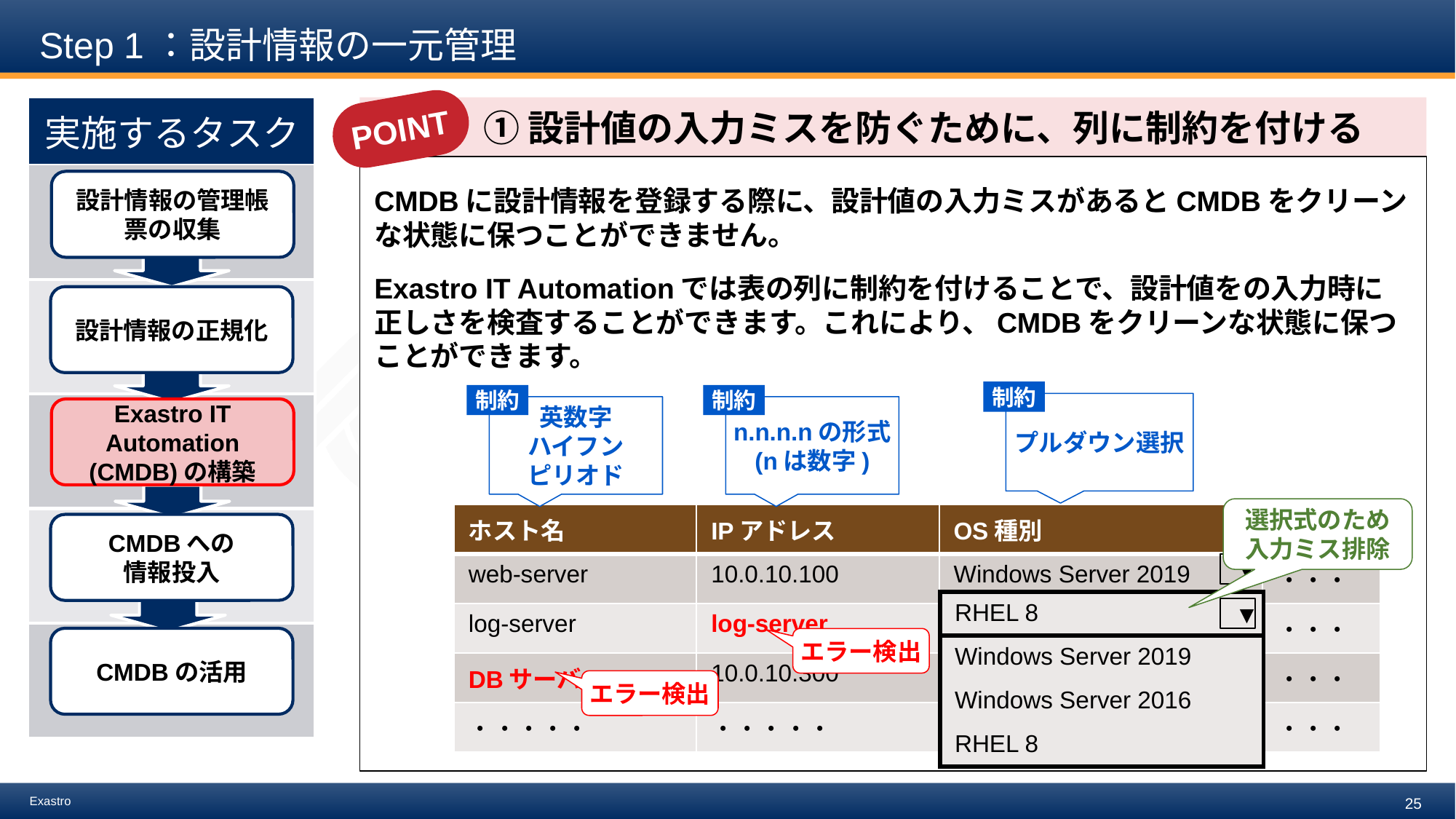

# Step 1：設計情報の一元管理
POINT
| 実施するタスク |
| --- |
|  |
|  |
|  |
|  |
|  |
　　　① 設計値の入力ミスを防ぐために、列に制約を付ける

CMDBに設計情報を登録する際に、設計値の入力ミスがあるとCMDBをクリーンな状態に保つことができません。

Exastro IT Automationでは表の列に制約を付けることで、設計値をの入力時に正しさを検査することができます。これにより、CMDBをクリーンな状態に保つことができます。

設計情報の管理帳票の収集

設計情報の正規化

制約
制約
制約
プルダウン選択
英数字
ハイフン
ピリオド
n.n.n.nの形式
(nは数字)
Exastro IT Automation
(CMDB)の構築

選択式のため
入力ミス排除
| ホスト名 | IPアドレス | OS種別 | ・・・ |
| --- | --- | --- | --- |
| web-server | 10.0.10.100 | Windows Server 2019 | ・・・ |
| log-server | log-server |  | ・・・ |
| DBサーバ | 10.0.10.300 |  | ・・・ |
| ・・・・・ | ・・・・・ |  | ・・・ |
CMDBへの
情報投入
▼
| RHEL 8 |
| --- |
| Windows Server 2019 |
| Windows Server 2016 |
| RHEL 8 |
▼

CMDBの活用
エラー検出
エラー検出